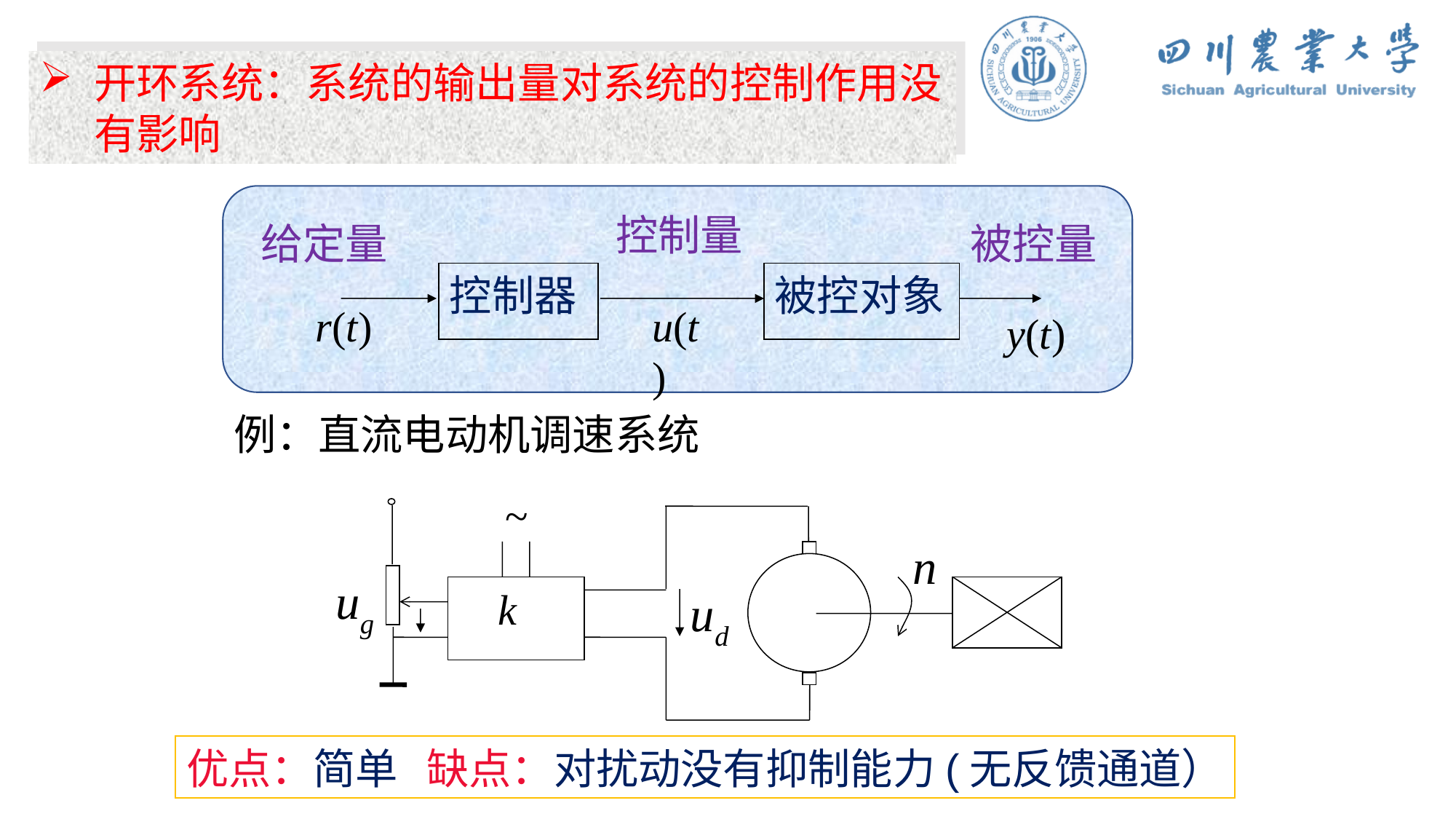

开环系统：系统的输出量对系统的控制作用没有影响

控制量

给定量
被控量

控制器

被控对象

r(t)

u(t)

y(t)

例：直流电动机调速系统
~

n

ug

    k

ud

优点：简单   缺点：对扰动没有抑制能力(无反馈通道）